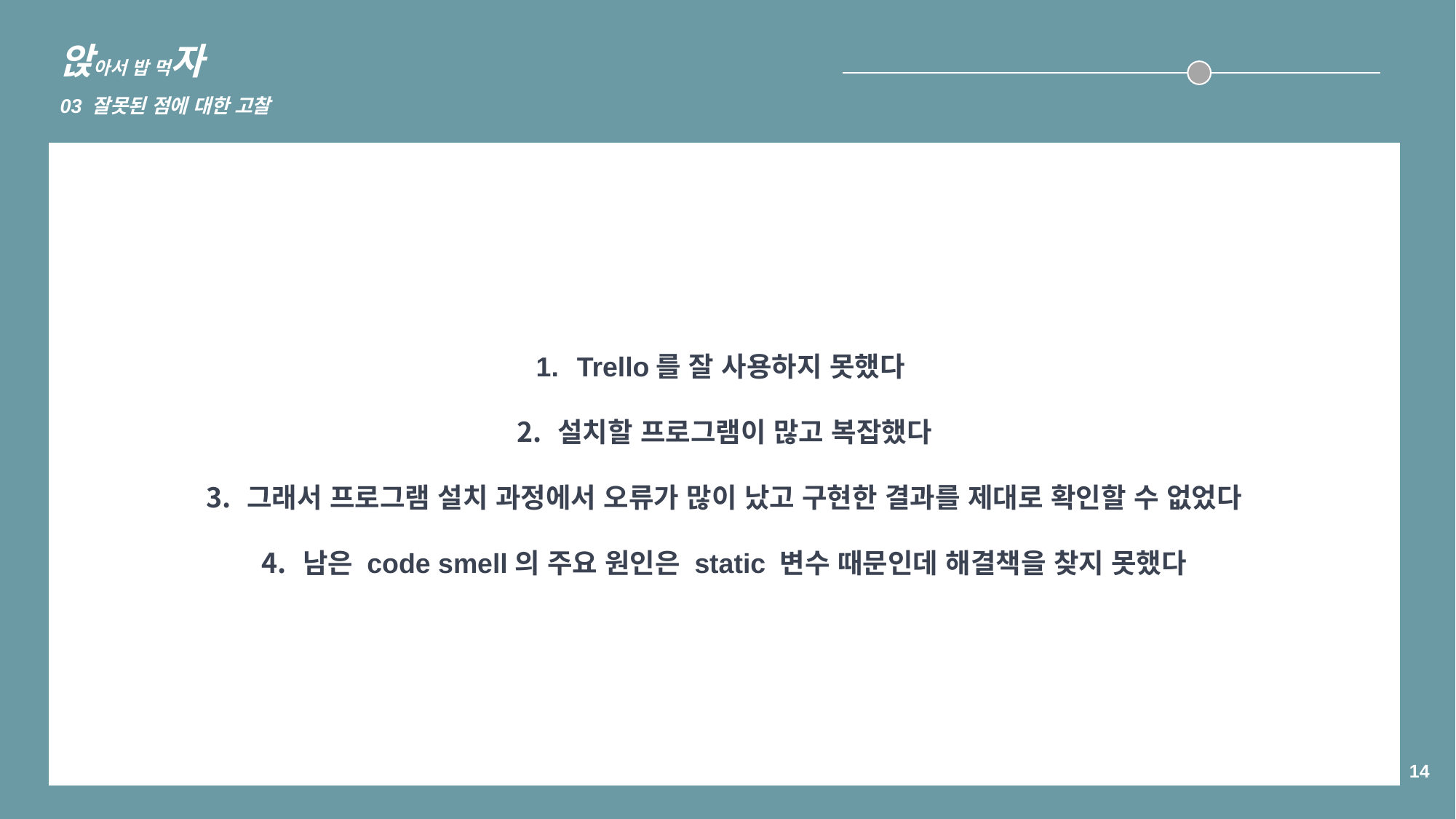

앉아서 밥 먹자
03 잘못된 점에 대한 고찰

Trello를 잘 사용하지 못했다

설치할 프로그램이 많고 복잡했다

그래서 프로그램 설치 과정에서 오류가 많이 났고 구현한 결과를 제대로 확인할 수 없었다

남은 code smell의 주요 원인은 static 변수 때문인데 해결책을 찾지 못했다

14